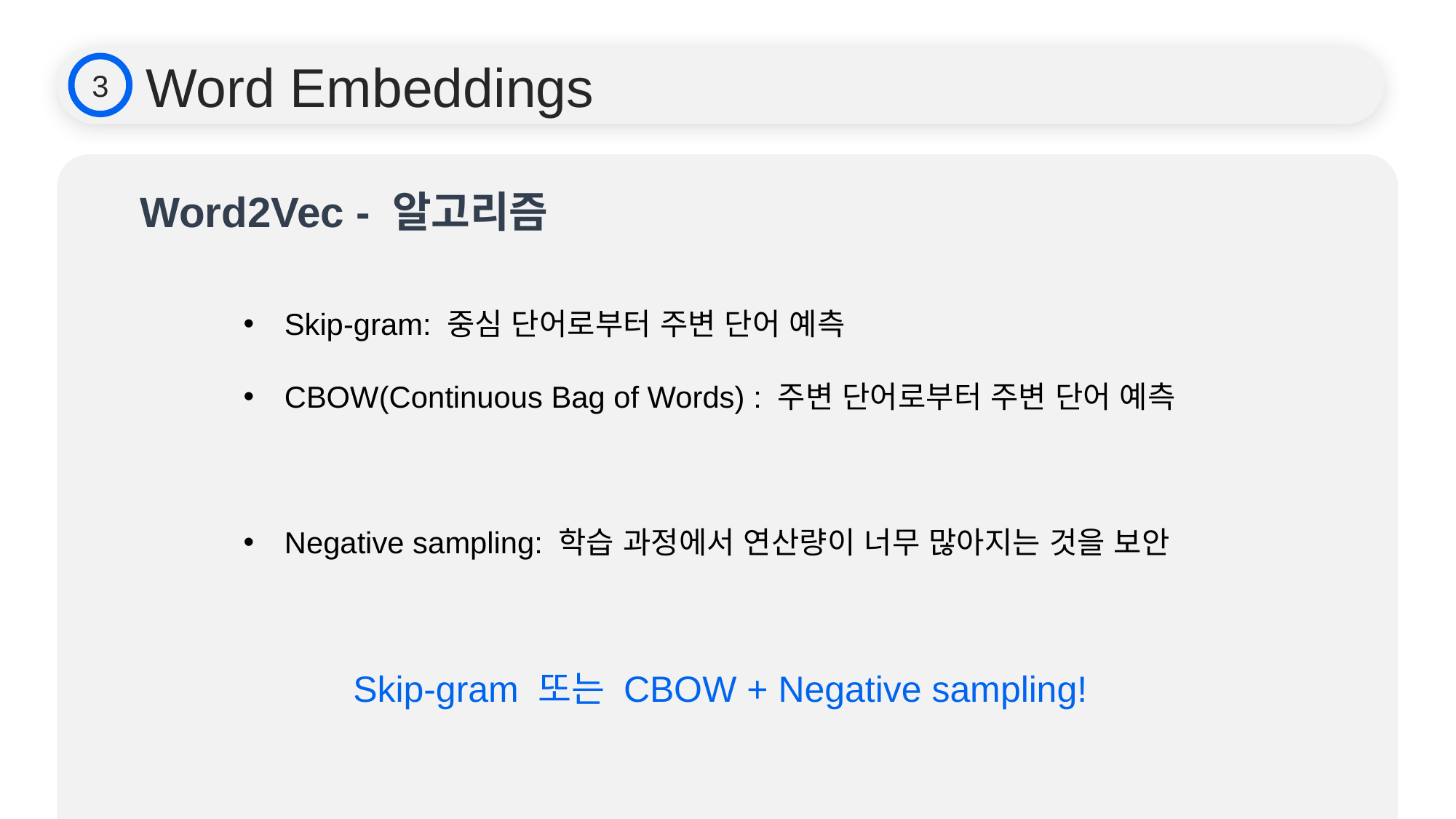

Word Embeddings
3

Word2Vec - 알고리즘
Skip-gram: 중심 단어로부터 주변 단어 예측
CBOW(Continuous Bag of Words) : 주변 단어로부터 주변 단어 예측

Negative sampling: 학습 과정에서 연산량이 너무 많아지는 것을 보안
Skip-gram 또는 CBOW + Negative sampling!